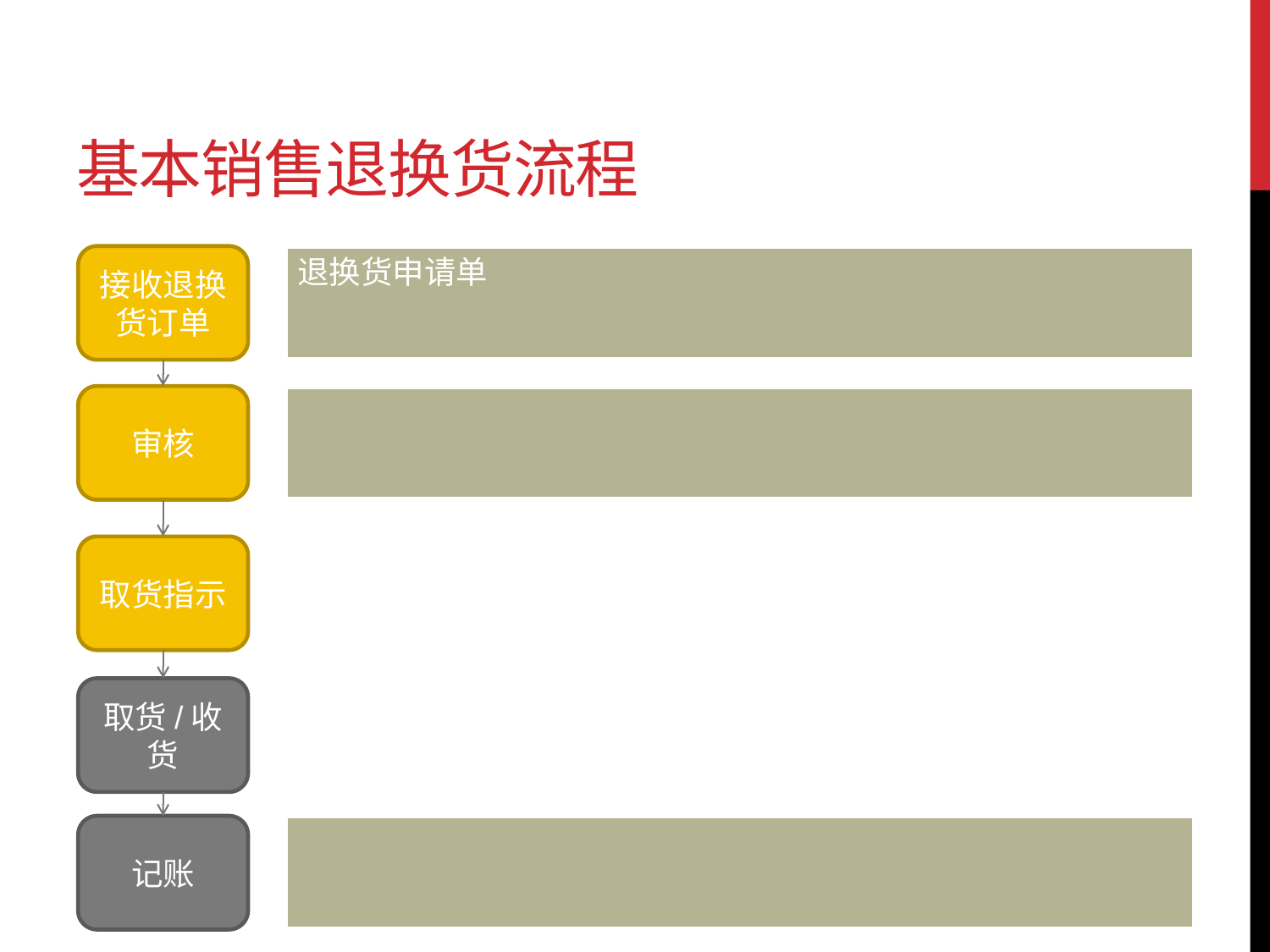

# 基本销售退换货流程
接收退换货订单
退换货申请单
审核

取货指示
取货/收货
记账